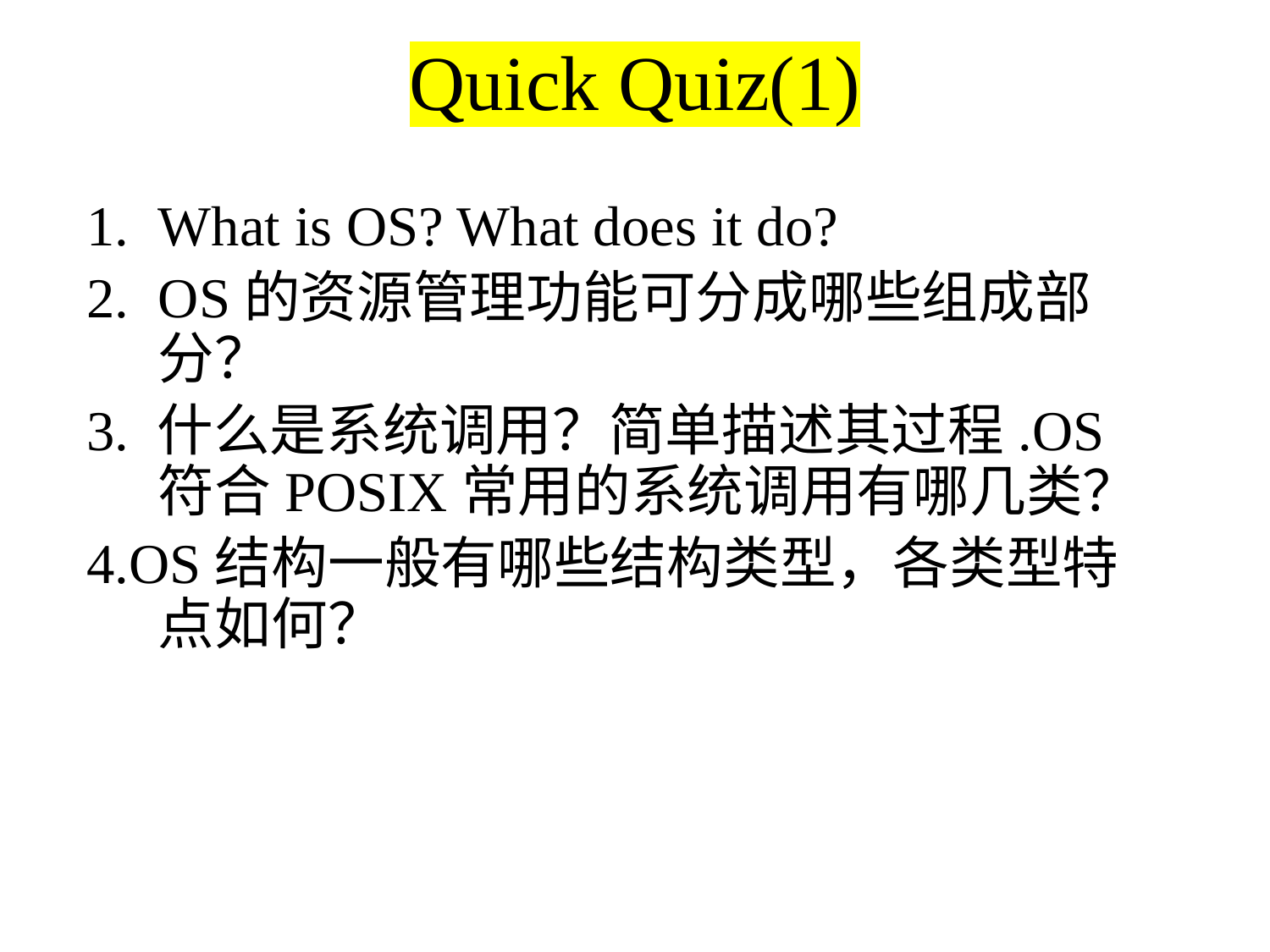

# Quick Quiz(1)
What is OS? What does it do?
OS的资源管理功能可分成哪些组成部分？
3. 什么是系统调用？简单描述其过程.OS符合POSIX常用的系统调用有哪几类？
4.OS结构一般有哪些结构类型，各类型特点如何？